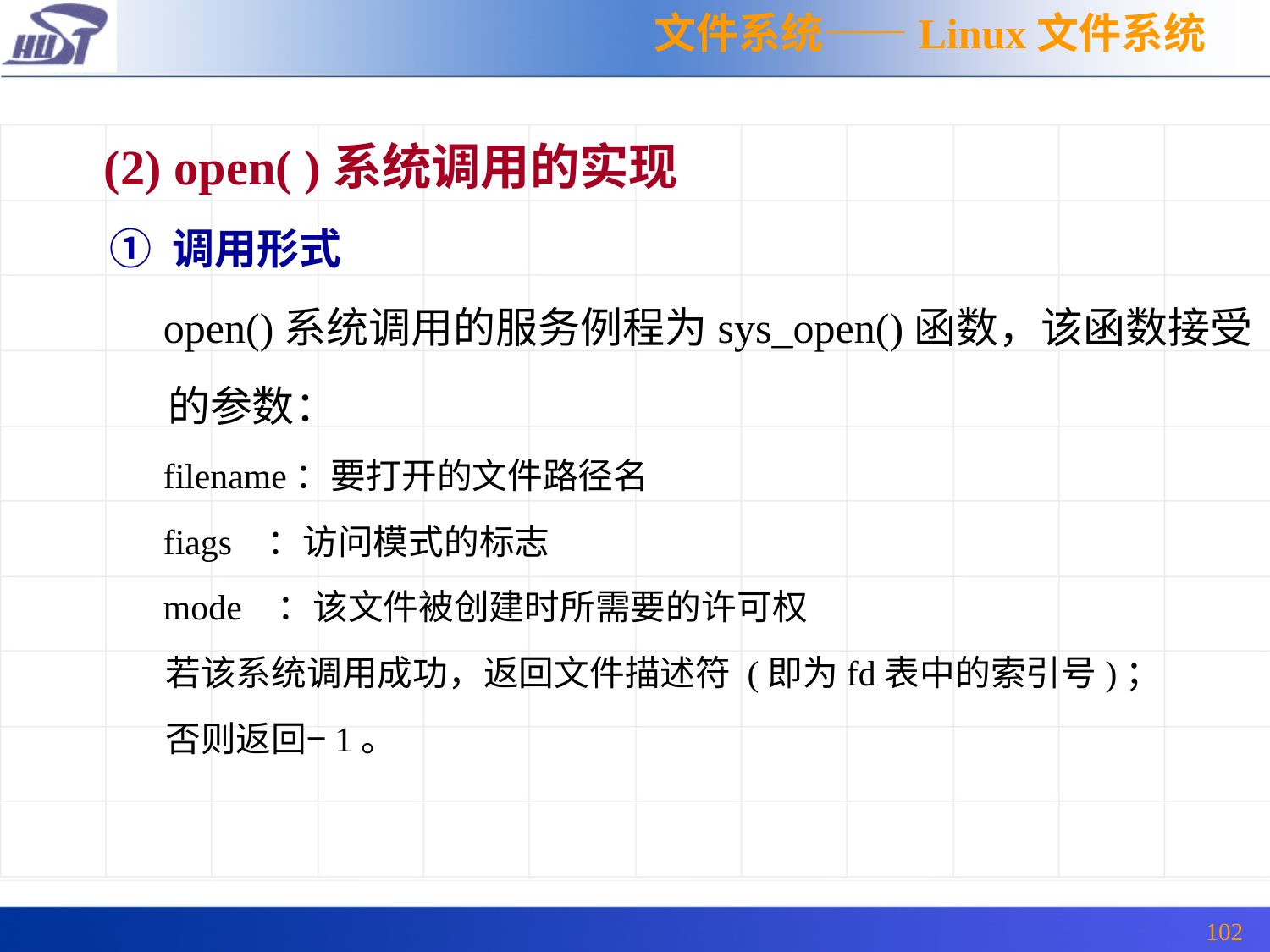

文件系统——Linux文件系统
      (2) open( )系统调用的实现
① 调用形式
      open()系统调用的服务例程为sys_open()函数，该函数接受
     的参数：
      filename：要打开的文件路径名
      fiags   ：访问模式的标志
      mode   ：该文件被创建时所需要的许可权
      若该系统调用成功，返回文件描述符 (即为fd表中的索引号)；
      否则返回−1。
102